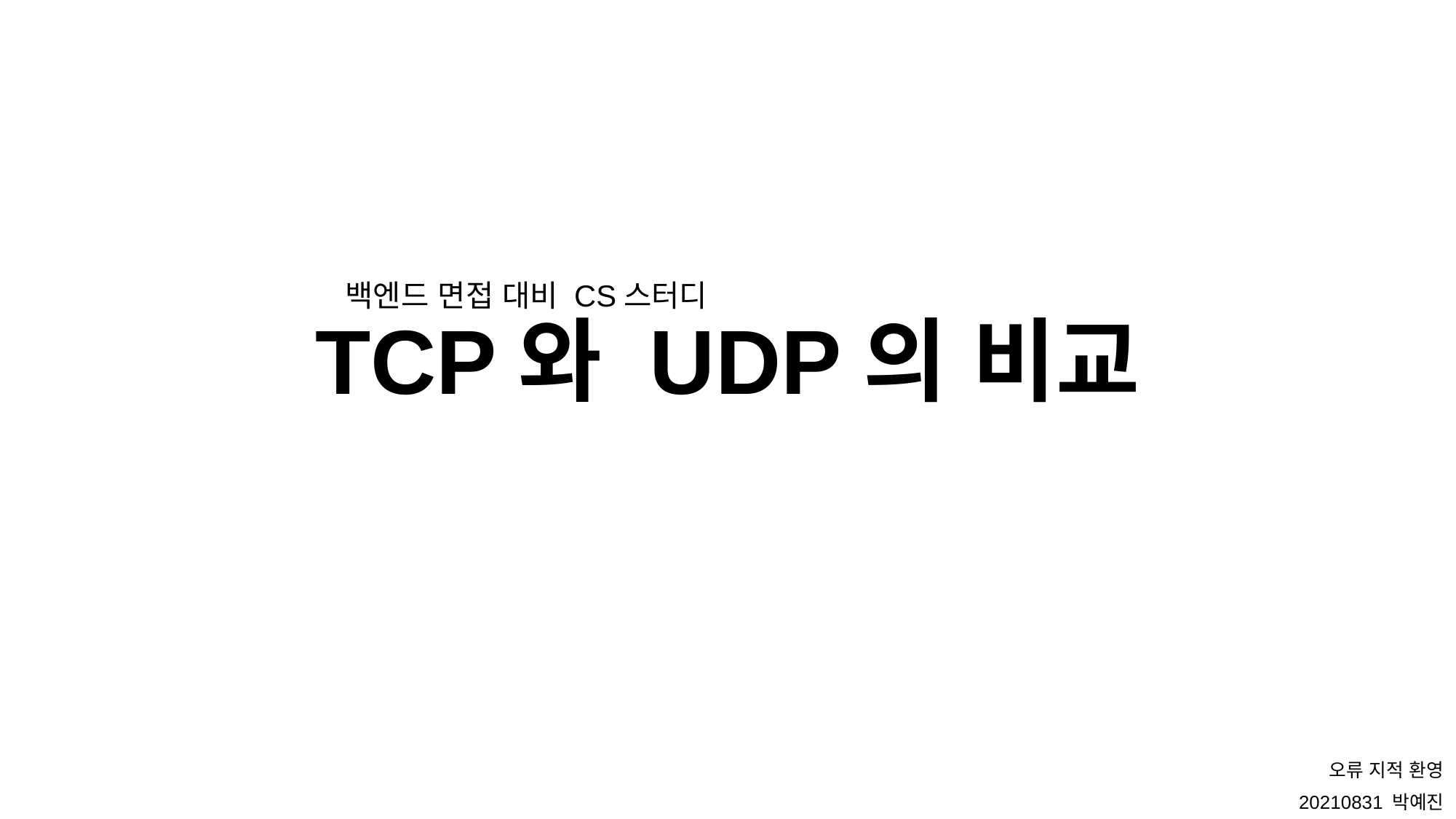

# TCP와 UDP의 비교
백엔드 면접 대비 CS스터디
오류 지적 환영
20210831 박예진